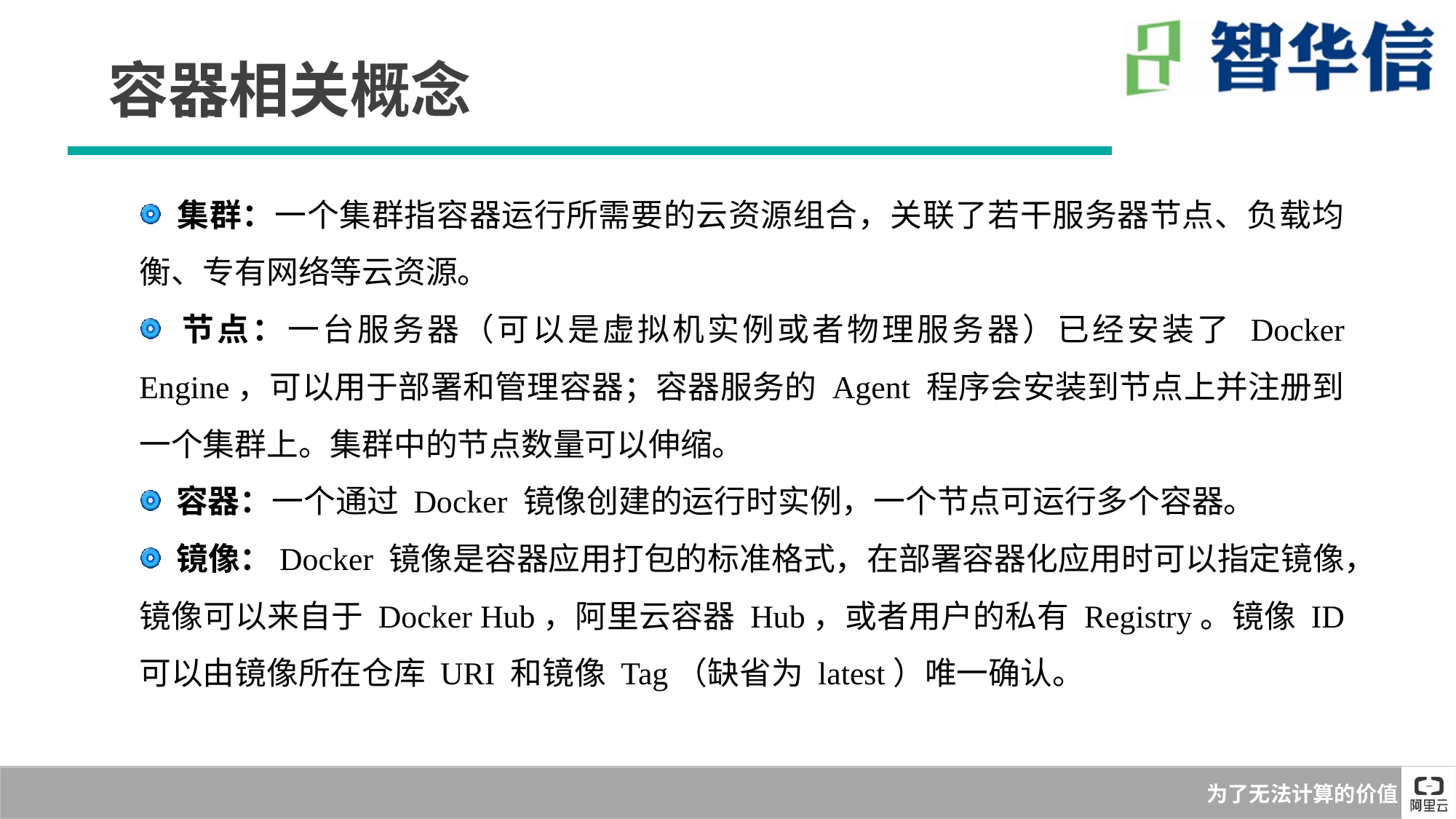

容器相关概念
 集群：一个集群指容器运行所需要的云资源组合，关联了若干服务器节点、负载均衡、专有网络等云资源。
 节点：一台服务器（可以是虚拟机实例或者物理服务器）已经安装了 Docker Engine，可以用于部署和管理容器；容器服务的 Agent 程序会安装到节点上并注册到一个集群上。集群中的节点数量可以伸缩。
 容器：一个通过 Docker 镜像创建的运行时实例，一个节点可运行多个容器。
 镜像：Docker 镜像是容器应用打包的标准格式，在部署容器化应用时可以指定镜像，镜像可以来自于 Docker Hub，阿里云容器 Hub，或者用户的私有 Registry。镜像 ID 可以由镜像所在仓库 URI 和镜像 Tag（缺省为 latest）唯一确认。